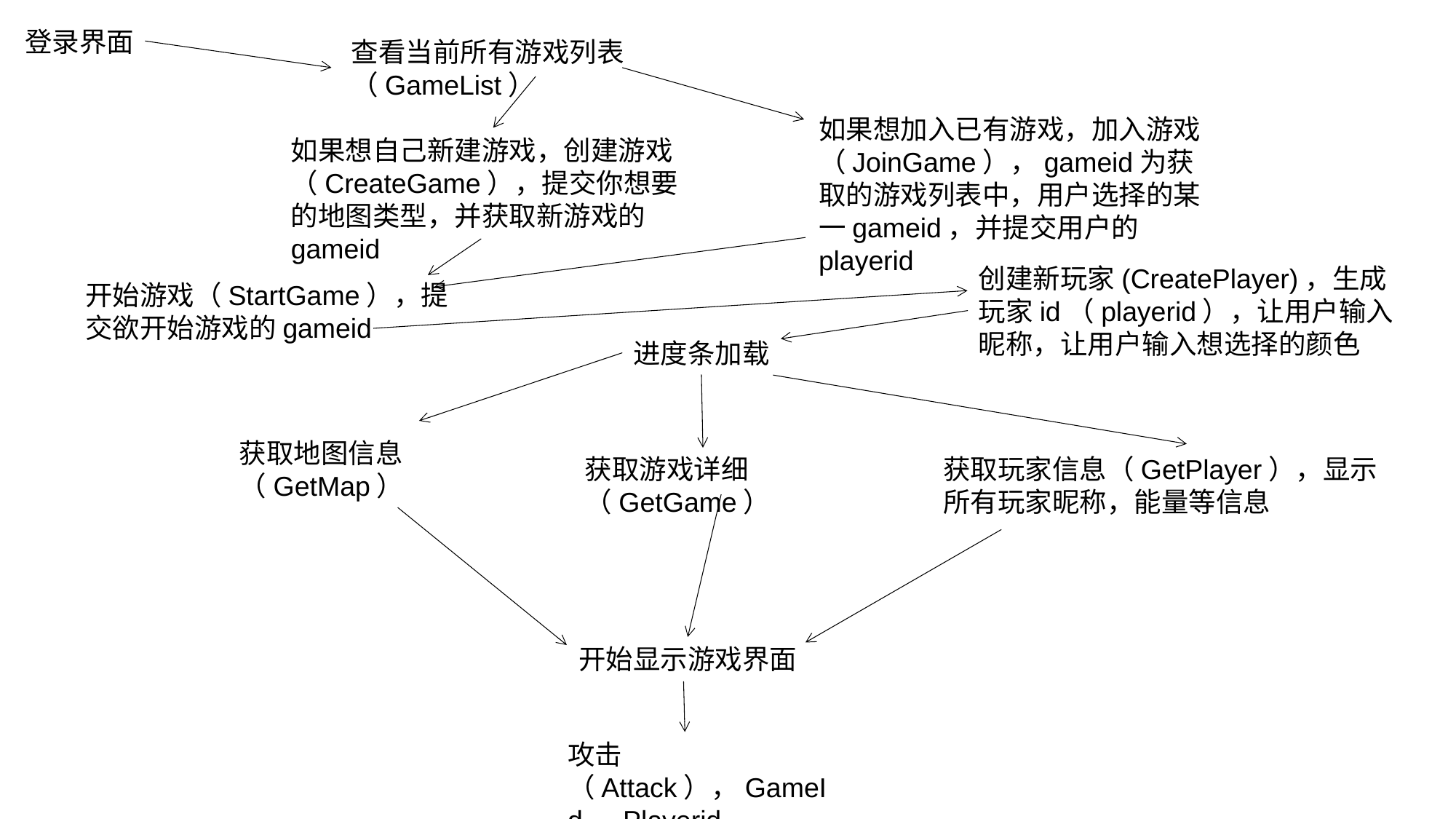

登录界面
查看当前所有游戏列表（GameList）
如果想加入已有游戏，加入游戏（JoinGame），gameid为获取的游戏列表中，用户选择的某一gameid，并提交用户的playerid
如果想自己新建游戏，创建游戏（CreateGame），提交你想要的地图类型，并获取新游戏的gameid
创建新玩家(CreatePlayer)，生成玩家id（playerid），让用户输入昵称，让用户输入想选择的颜色
开始游戏（StartGame），提交欲开始游戏的gameid
进度条加载
获取地图信息（GetMap）
获取游戏详细（GetGame）
获取玩家信息（GetPlayer），显示所有玩家昵称，能量等信息
开始显示游戏界面
攻击（Attack），GameId，Playerid